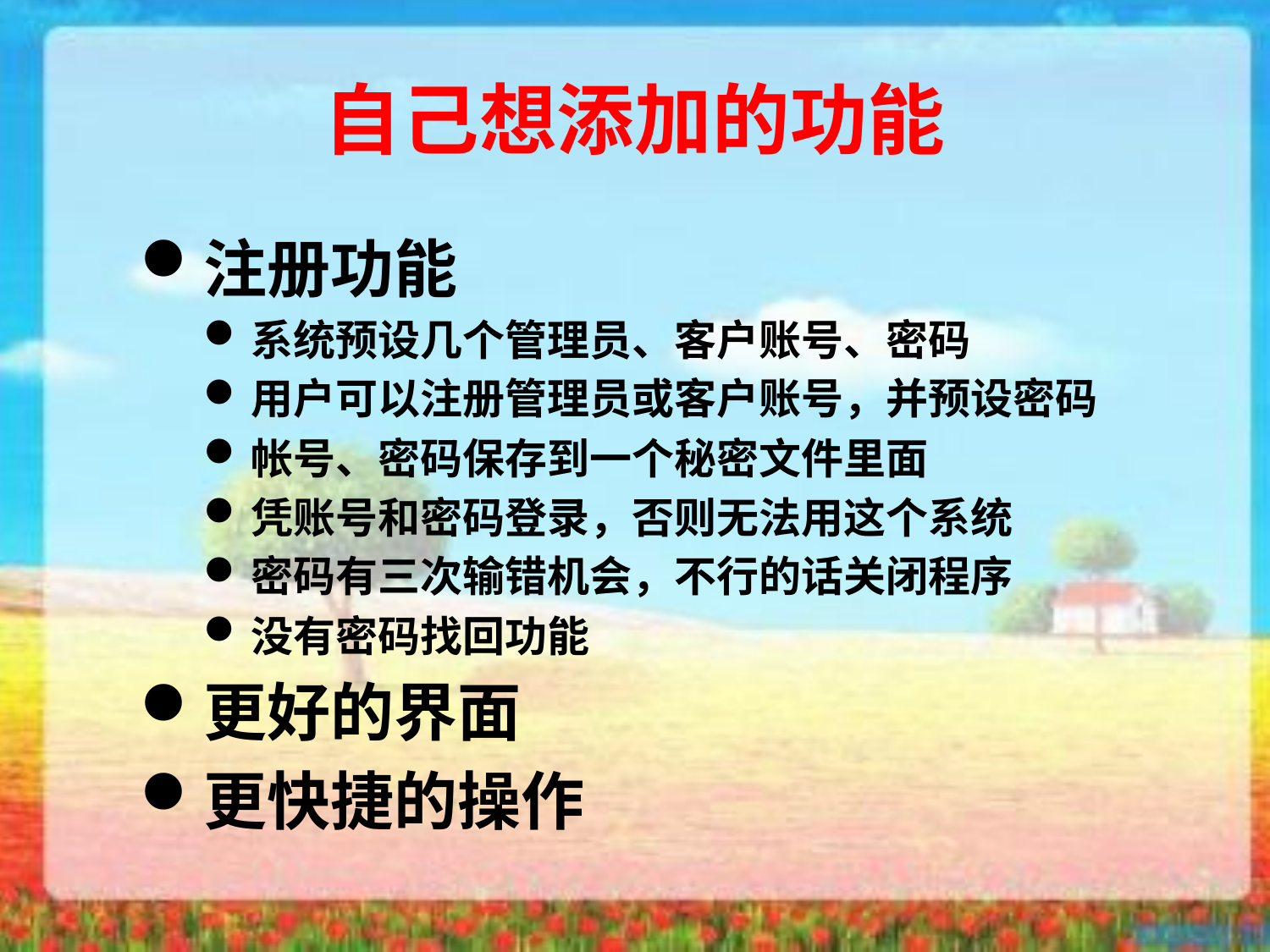

# 自己想添加的功能
注册功能
系统预设几个管理员、客户账号、密码
用户可以注册管理员或客户账号，并预设密码
帐号、密码保存到一个秘密文件里面
凭账号和密码登录，否则无法用这个系统
密码有三次输错机会，不行的话关闭程序
没有密码找回功能
更好的界面
更快捷的操作